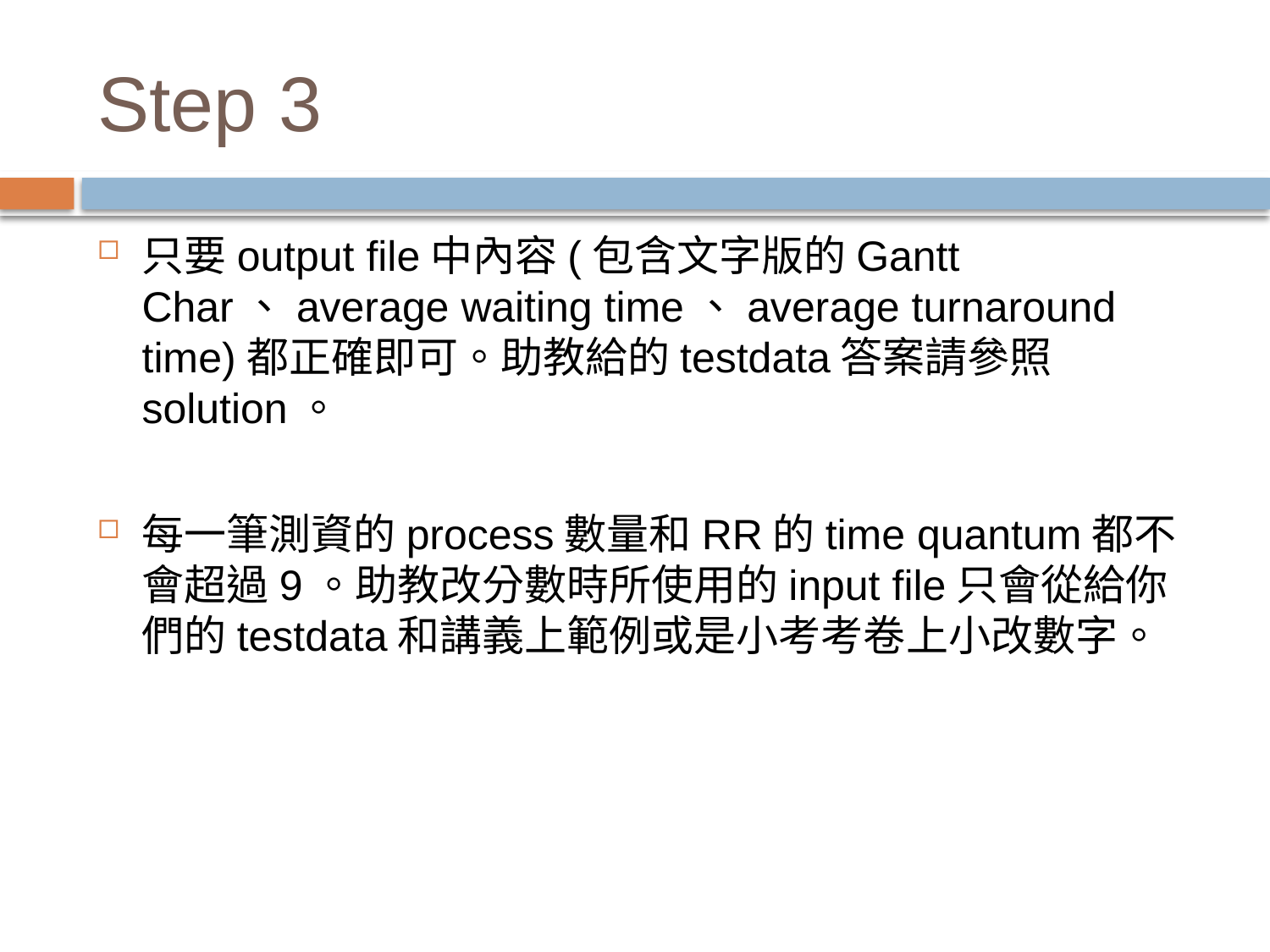

# Step 3
只要output file中內容(包含文字版的Gantt Char、average waiting time、average turnaround time)都正確即可。助教給的testdata答案請參照solution。

每一筆測資的process數量和RR的time quantum都不會超過9。助教改分數時所使用的input file只會從給你們的testdata和講義上範例或是小考考卷上小改數字。